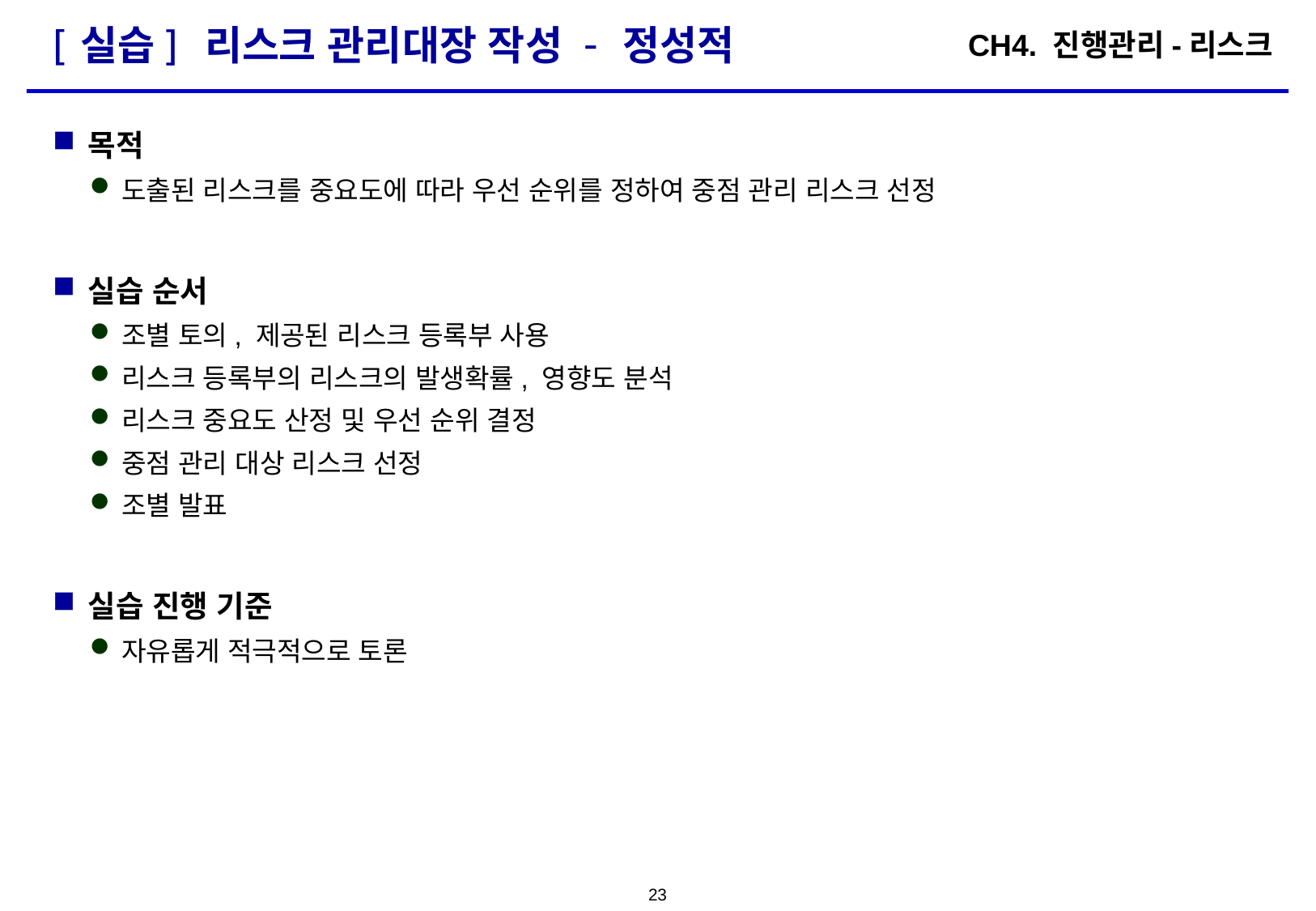

# [실습] 리스크 관리대장 작성 - 정성적
CH4. 진행관리-리스크
목적
도출된 리스크를 중요도에 따라 우선 순위를 정하여 중점 관리 리스크 선정

실습 순서
조별 토의, 제공된 리스크 등록부 사용
리스크 등록부의 리스크의 발생확률, 영향도 분석
리스크 중요도 산정 및 우선 순위 결정
중점 관리 대상 리스크 선정
조별 발표

실습 진행 기준
자유롭게 적극적으로 토론